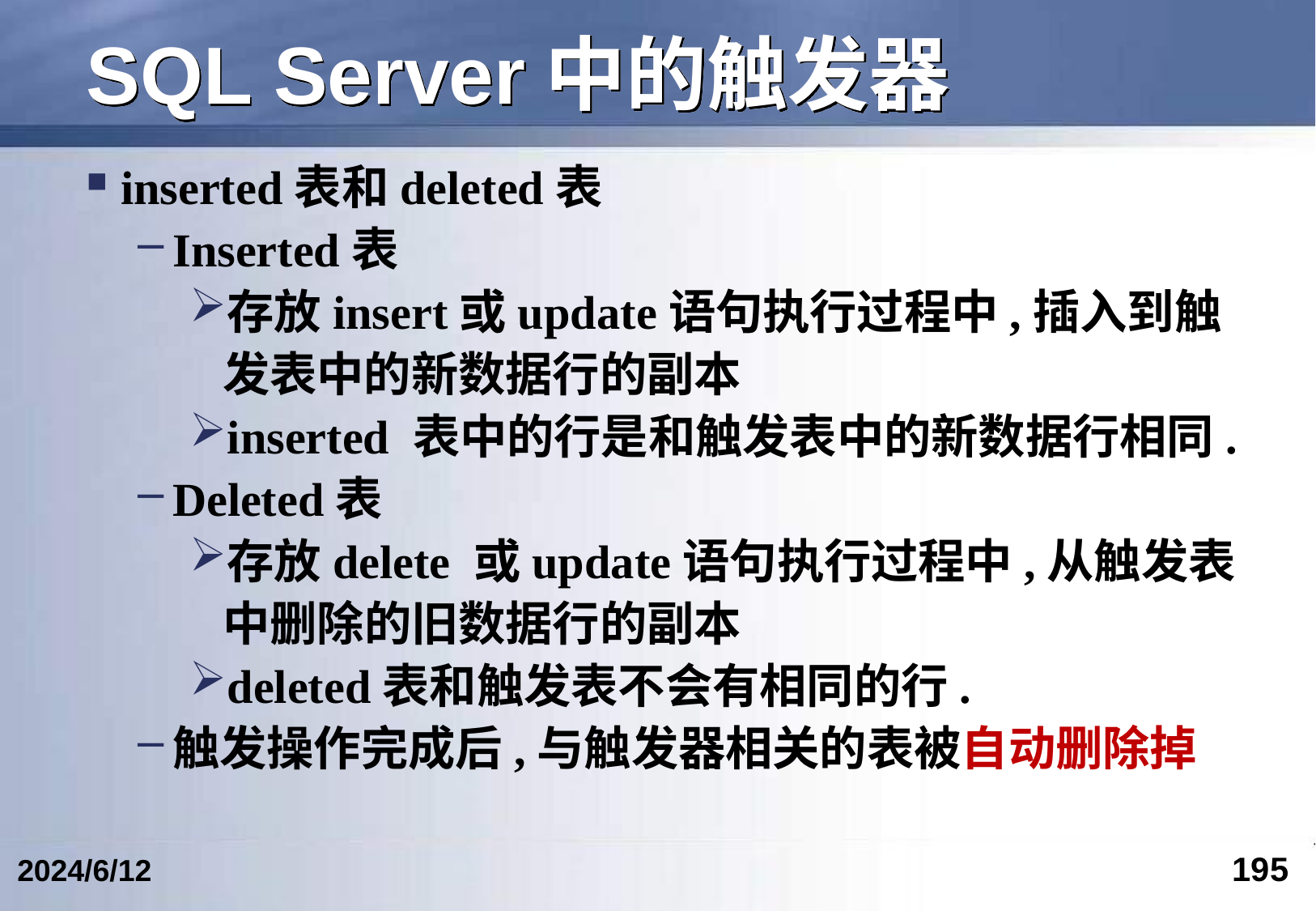

# SQL Server中的触发器
inserted表和deleted表
Inserted表
存放insert或update语句执行过程中,插入到触发表中的新数据行的副本
inserted 表中的行是和触发表中的新数据行相同.
Deleted表
存放delete 或update语句执行过程中,从触发表中删除的旧数据行的副本
deleted表和触发表不会有相同的行.
触发操作完成后,与触发器相关的表被自动删除掉
195
2024/6/12